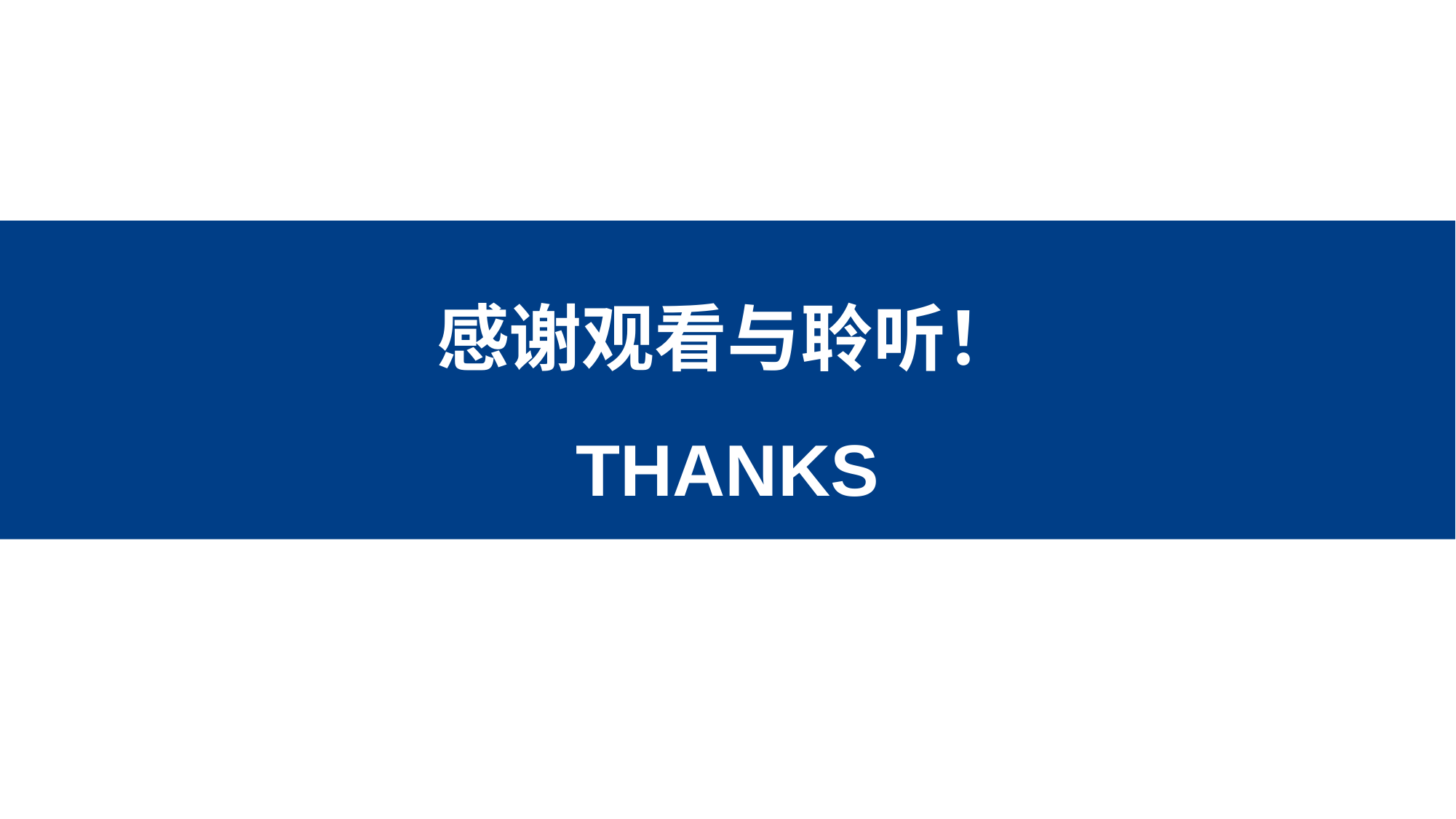

感谢观看与聆听！
THANKS
|  |  |  |
| --- | --- | --- |